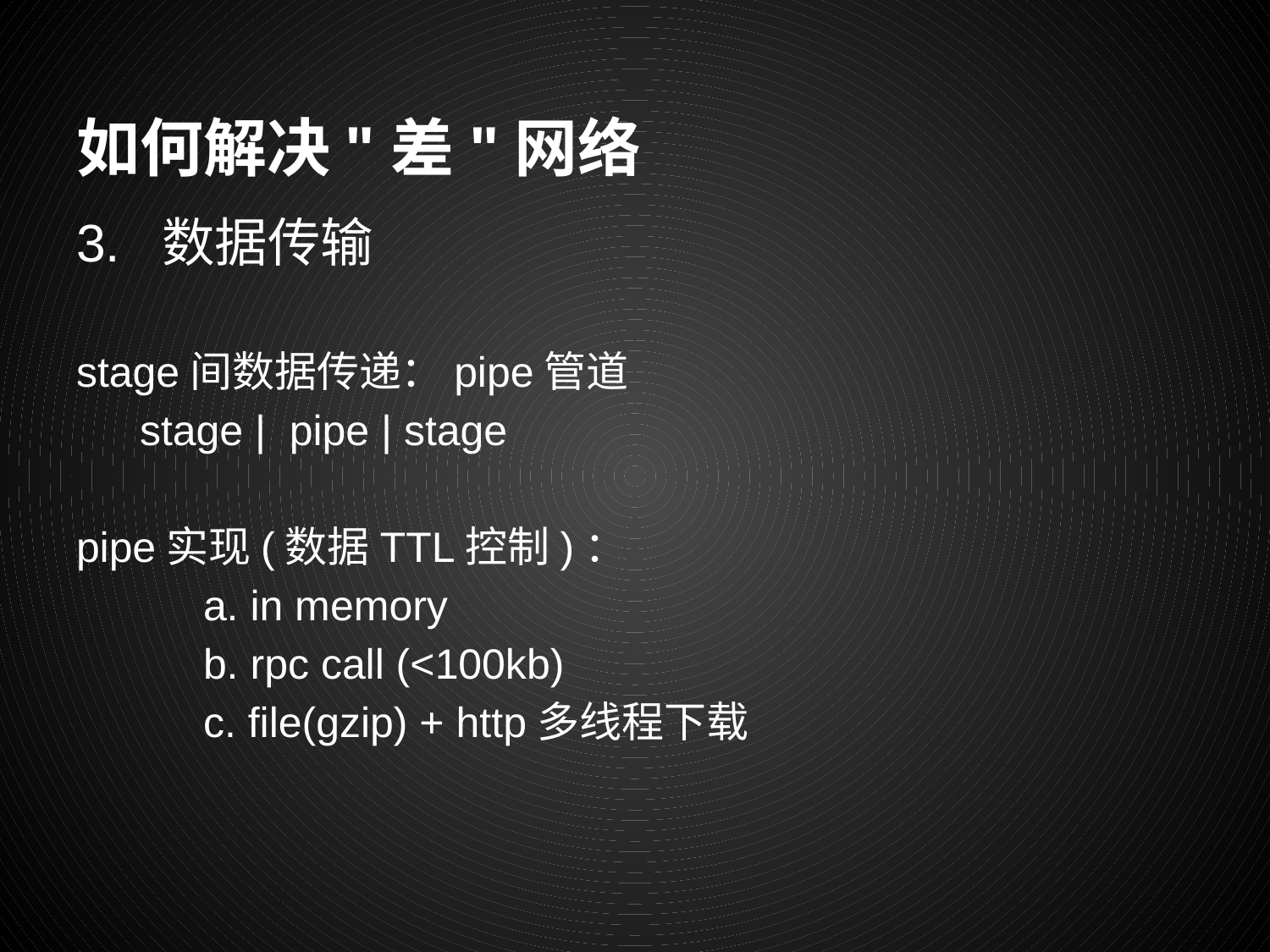

# 如何解决"差"网络
3.  数据传输

stage间数据传递：pipe管道
stage |  pipe | stage

pipe实现(数据TTL控制)：
	a. in memory
	b. rpc call (<100kb)
	c. file(gzip) + http多线程下载